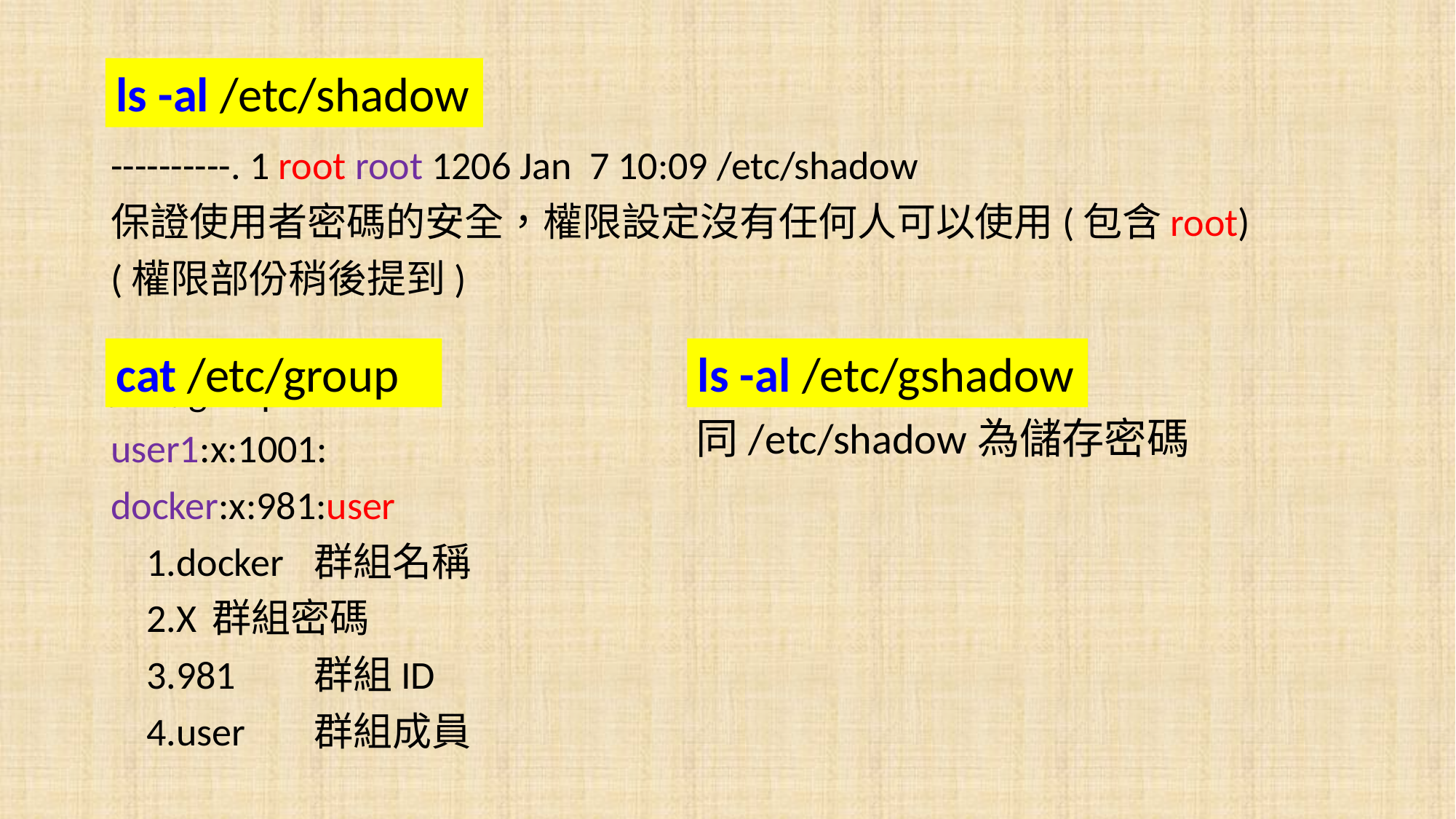

ls -al /etc/shadow

----------. 1 root root 1206 Jan  7 10:09 /etc/shadow
保證使用者密碼的安全，權限設定沒有任何人可以使用(包含root)
(權限部份稍後提到)

/etc/group
user1:x:1001:
docker:x:981:user
    1.docker	群組名稱
    2.X		群組密碼
    3.981	群組ID
    4.user	群組成員
ls -al /etc/gshadow
cat /etc/group
同/etc/shadow為儲存密碼